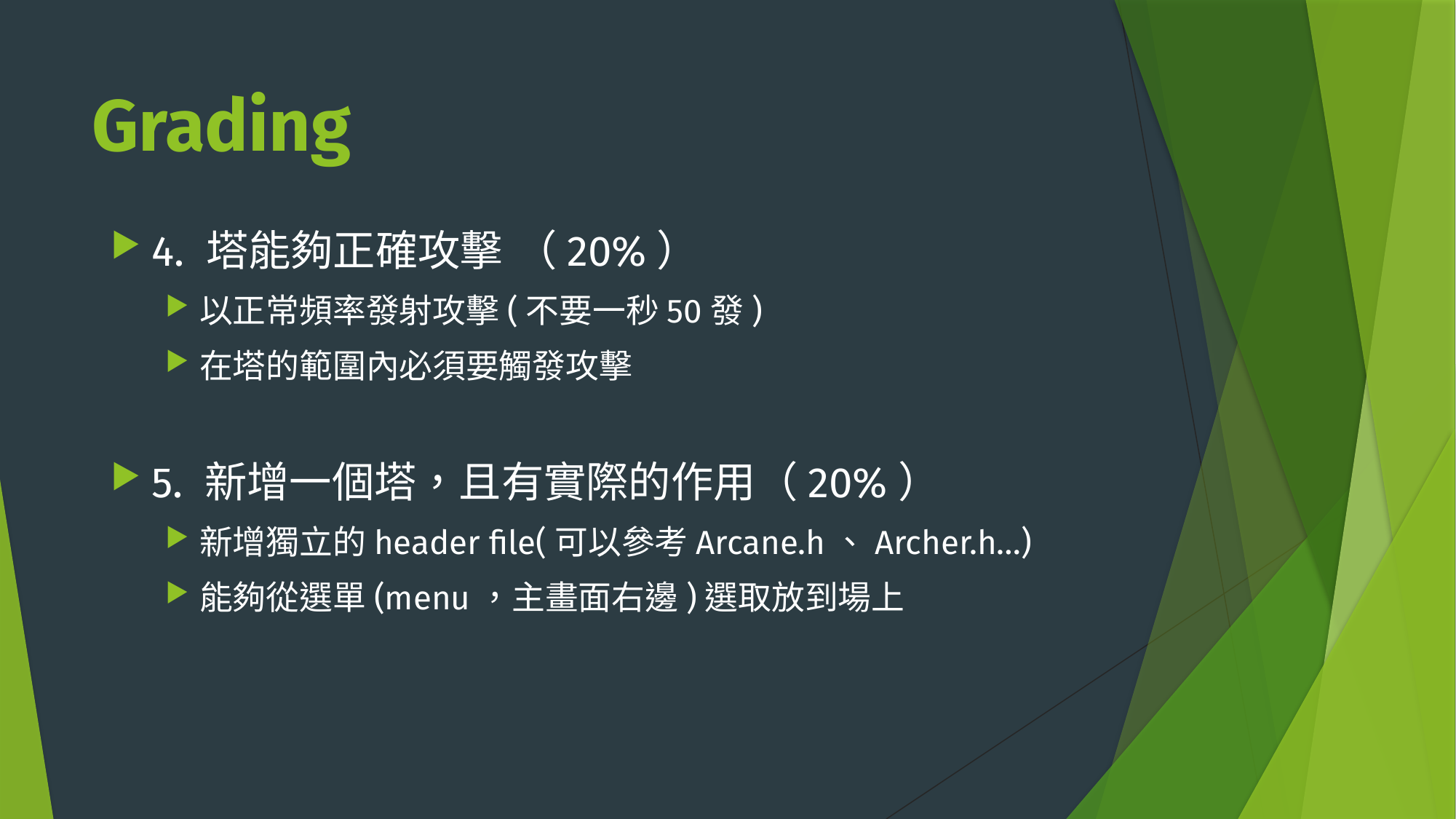

# Grading
4. 塔能夠正確攻擊 （20%）
以正常頻率發射攻擊(不要一秒50發)
在塔的範圍內必須要觸發攻擊

5. 新增一個塔，且有實際的作用（20%）
新增獨立的header file(可以參考Arcane.h、Archer.h…)
能夠從選單(menu，主畫面右邊)選取放到場上